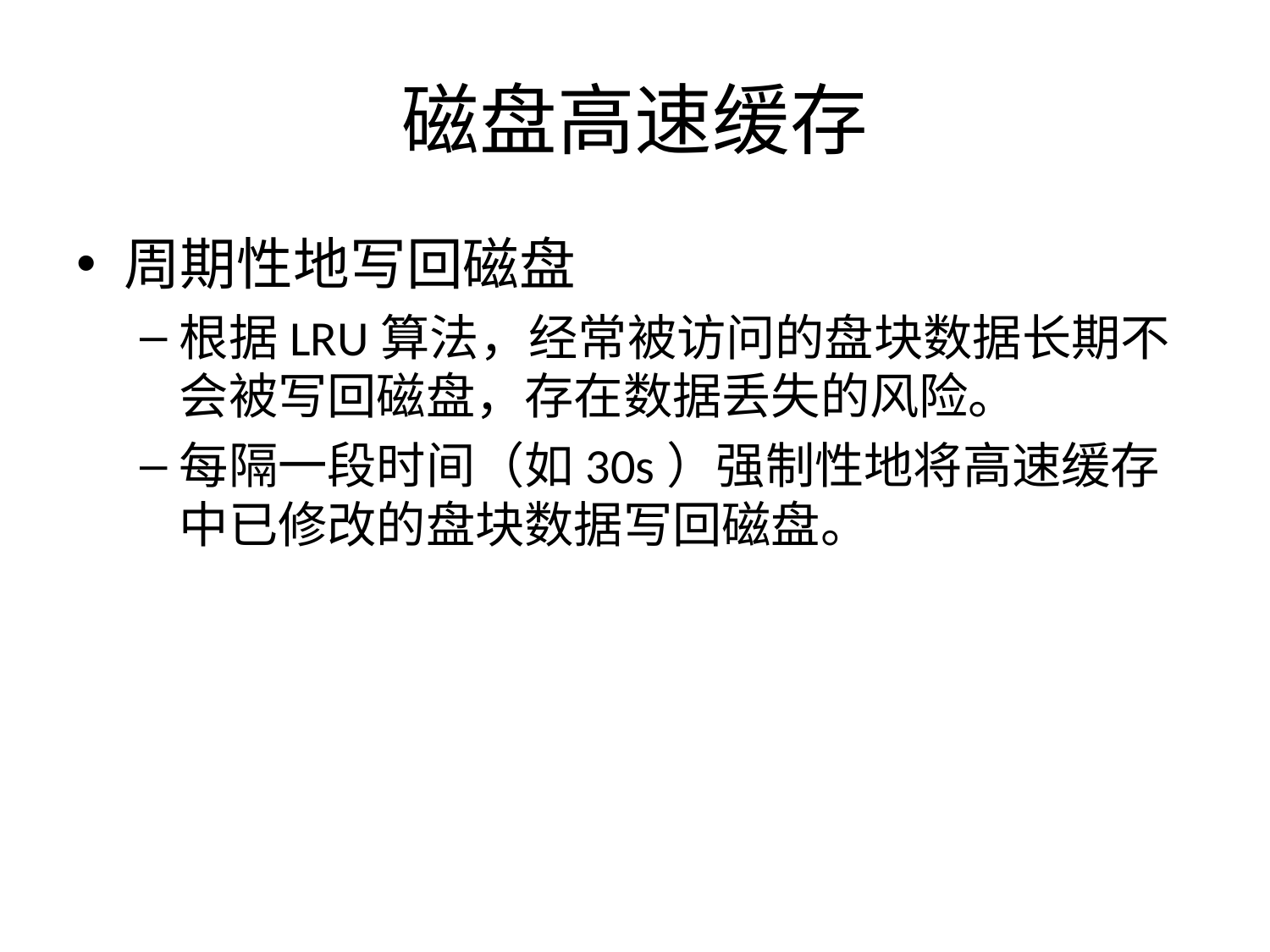

# 磁盘高速缓存
周期性地写回磁盘
根据LRU算法，经常被访问的盘块数据长期不会被写回磁盘，存在数据丢失的风险。
每隔一段时间（如30s）强制性地将高速缓存中已修改的盘块数据写回磁盘。